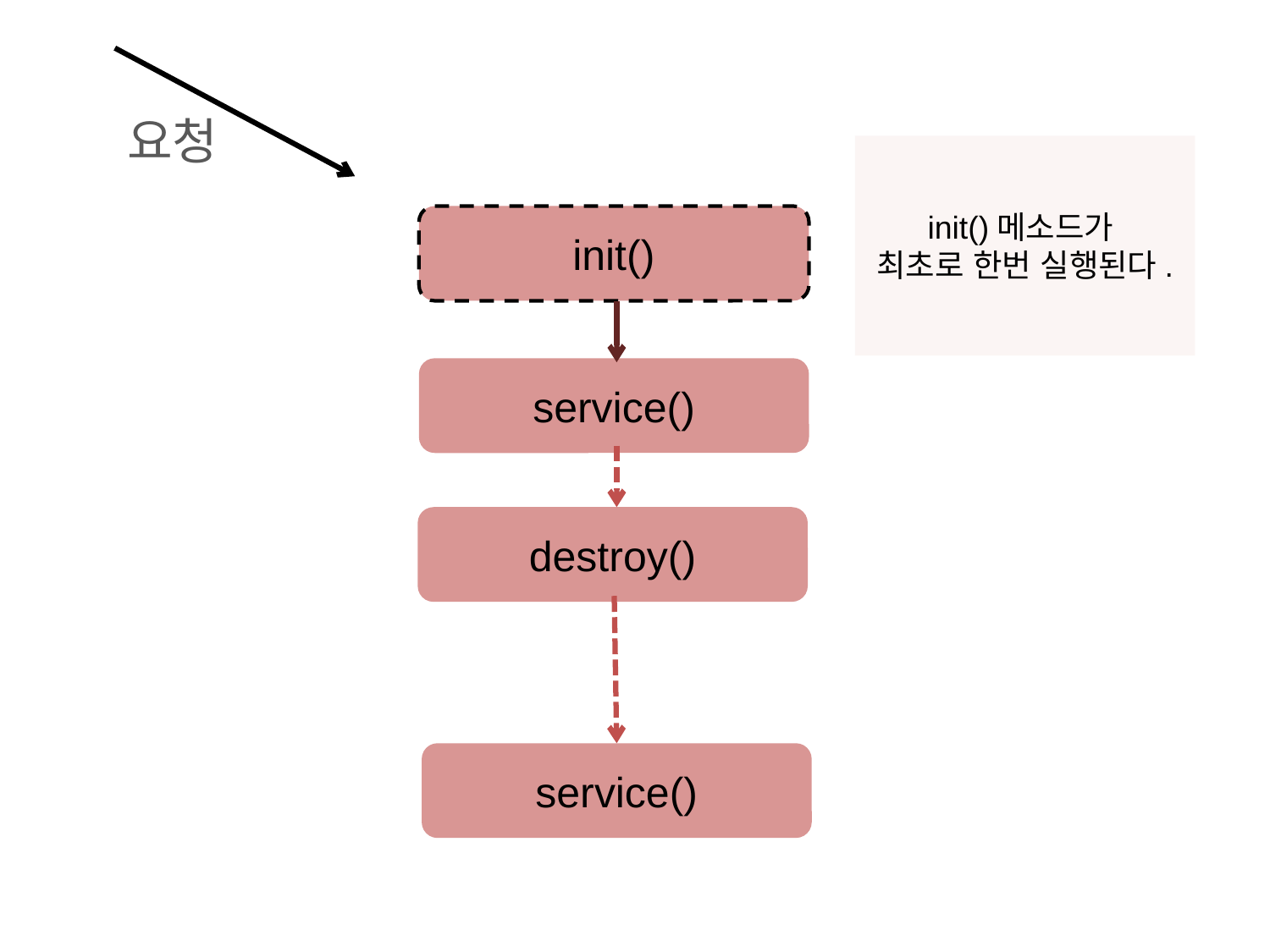

요청
init()메소드가
최초로 한번 실행된다.
init()
service()
destroy()
service()